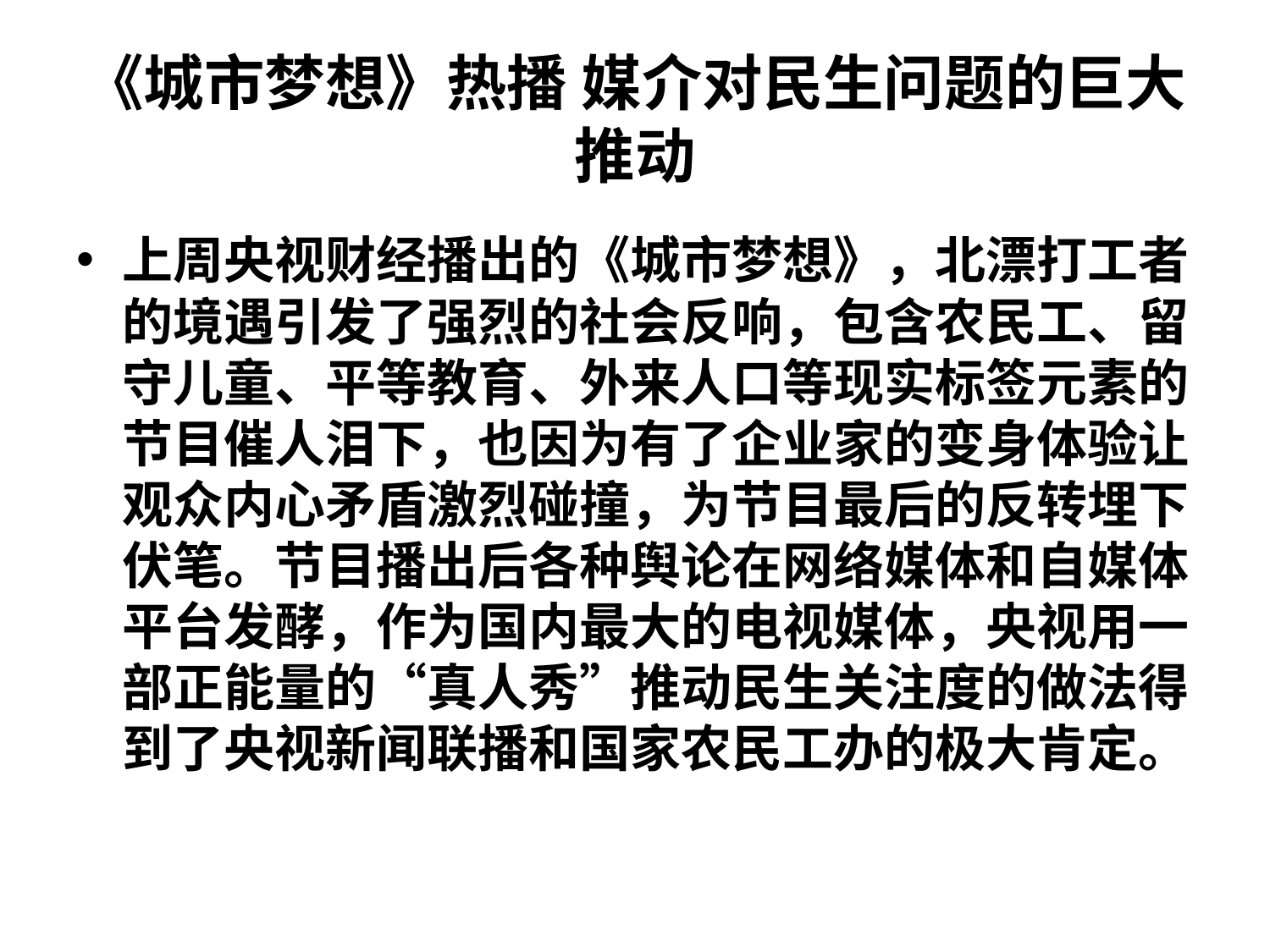

# 《城市梦想》热播 媒介对民生问题的巨大推动
上周央视财经播出的《城市梦想》，北漂打工者的境遇引发了强烈的社会反响，包含农民工、留守儿童、平等教育、外来人口等现实标签元素的节目催人泪下，也因为有了企业家的变身体验让观众内心矛盾激烈碰撞，为节目最后的反转埋下伏笔。节目播出后各种舆论在网络媒体和自媒体平台发酵，作为国内最大的电视媒体，央视用一部正能量的“真人秀”推动民生关注度的做法得到了央视新闻联播和国家农民工办的极大肯定。